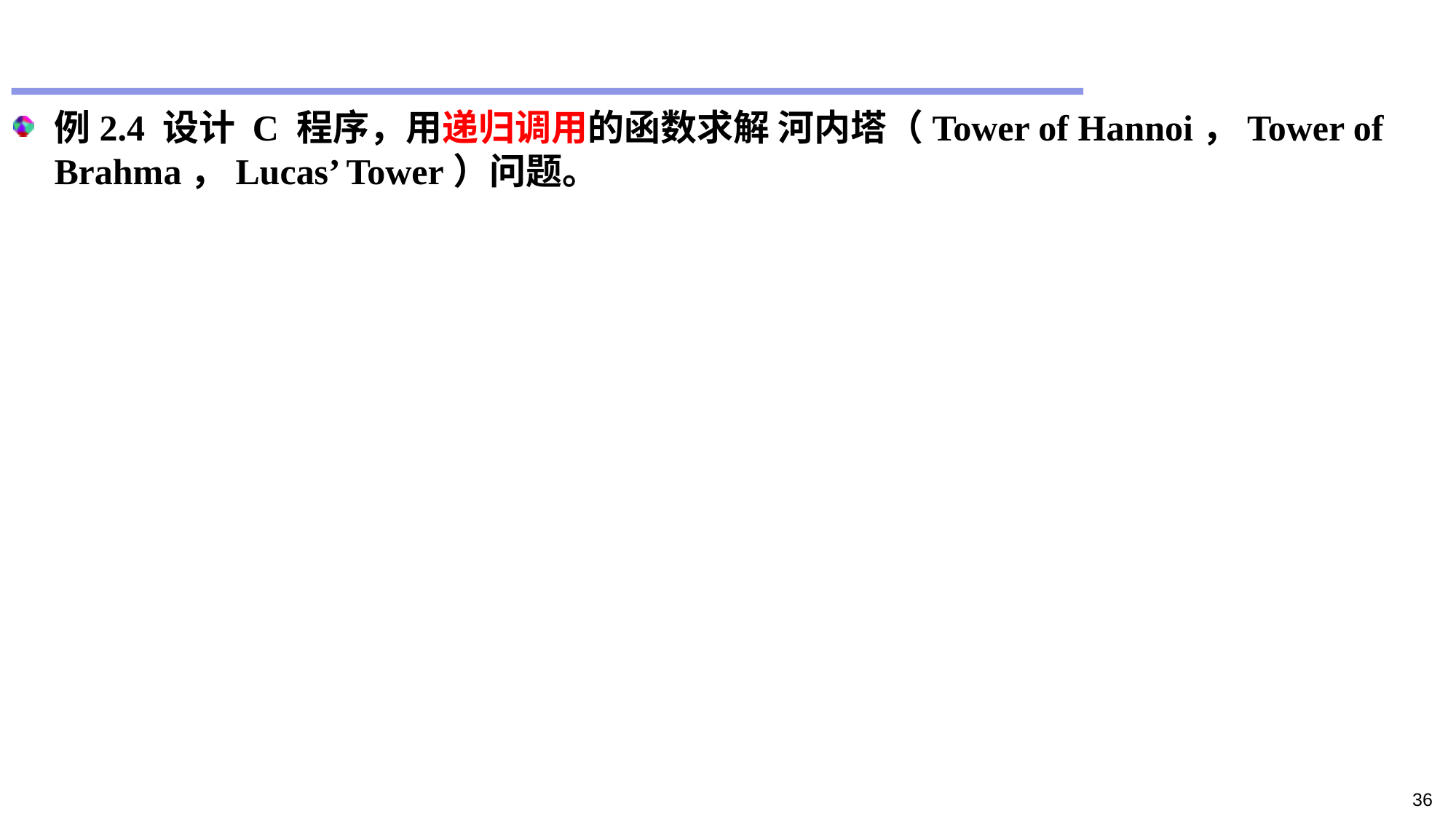

#
例2.4 设计 C 程序，用递归调用的函数求解 河内塔（Tower of Hannoi，Tower of Brahma，Lucas’ Tower）问题。

36